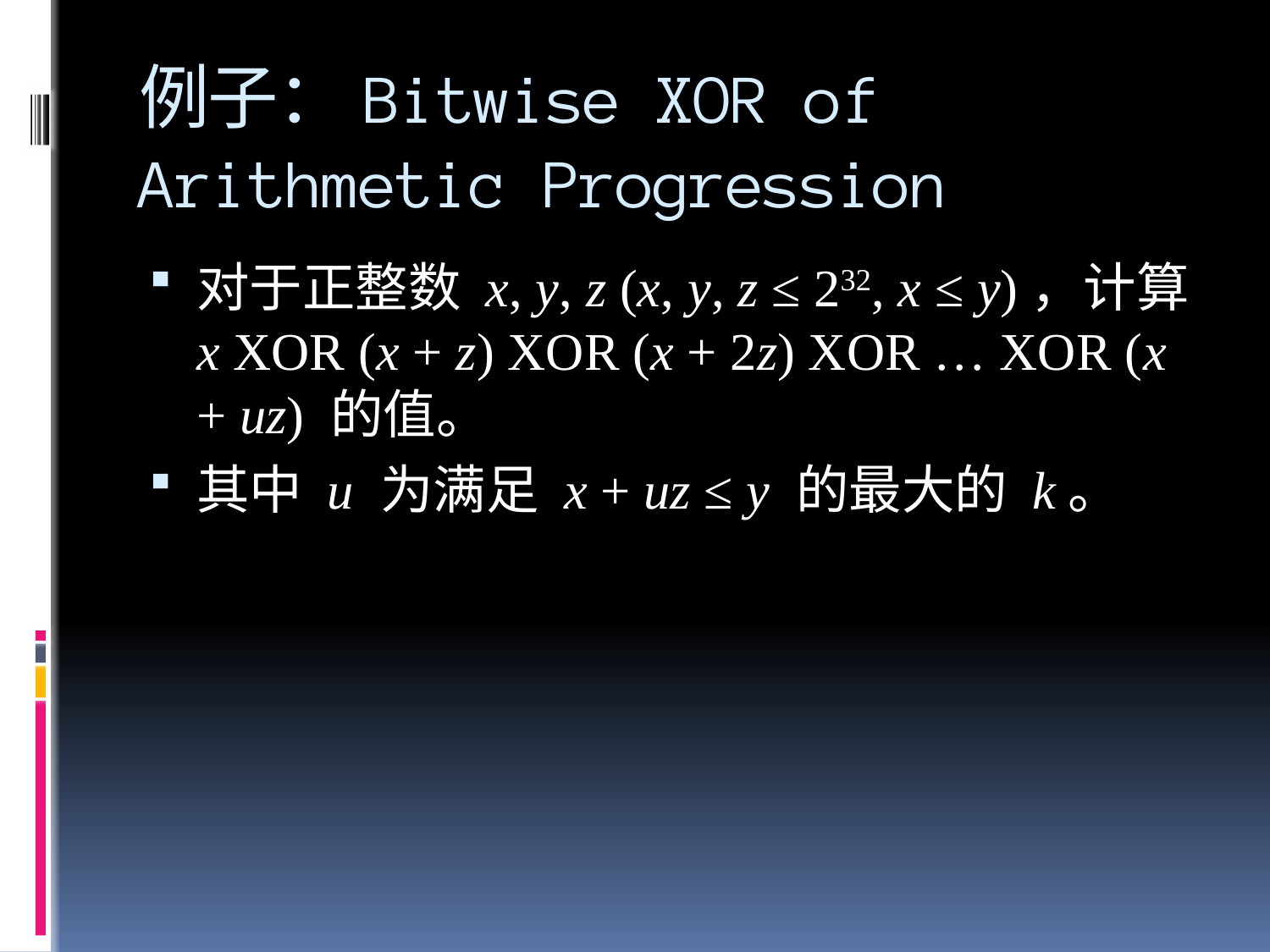

# 例子：Bitwise XOR of Arithmetic Progression
对于正整数 x, y, z (x, y, z ≤ 232, x ≤ y)，计算 x XOR (x + z) XOR (x + 2z) XOR … XOR (x + uz) 的值。
其中 u 为满足 x + uz ≤ y 的最大的 k。